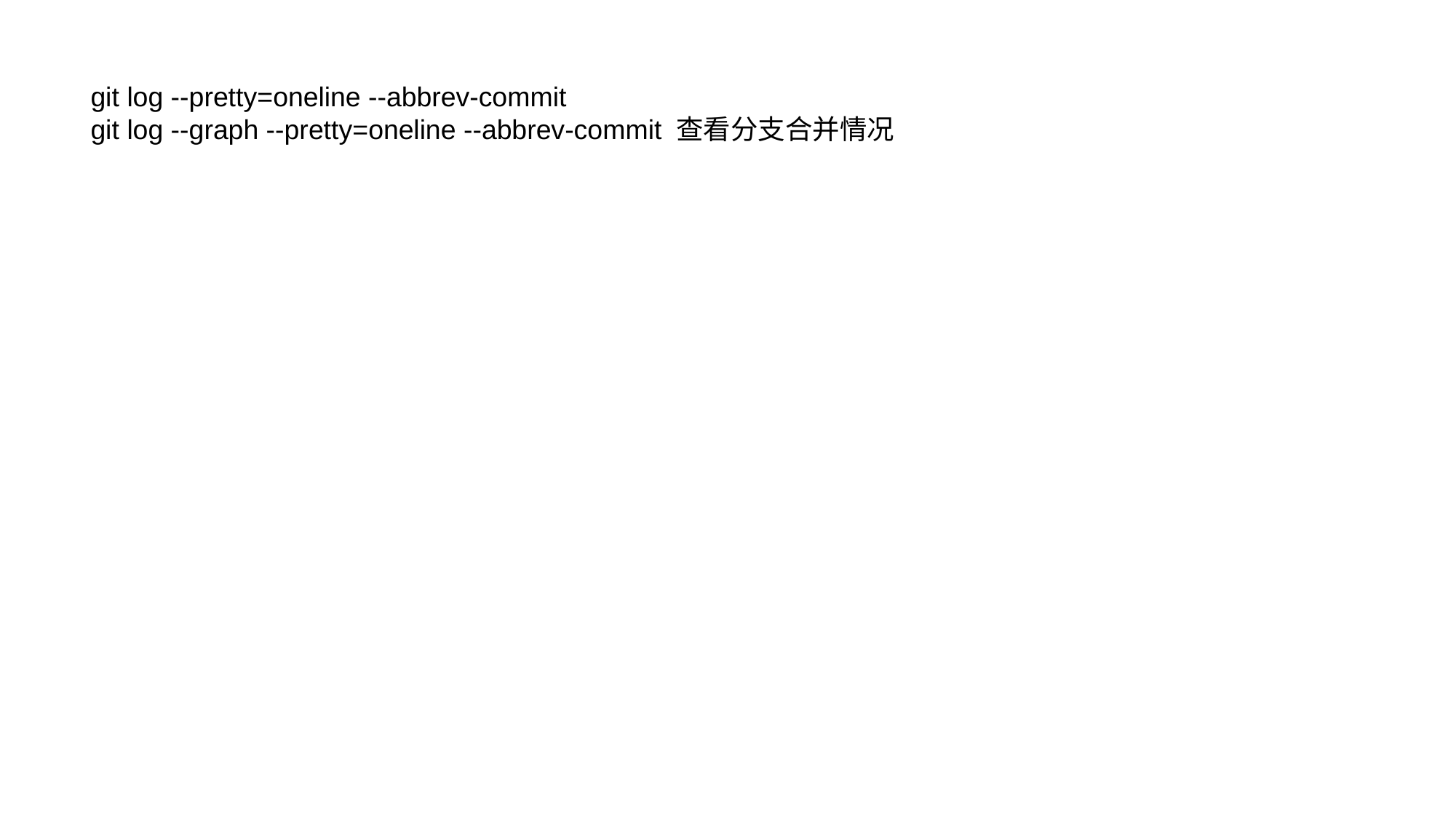

git log --pretty=oneline --abbrev-commit
git log --graph --pretty=oneline --abbrev-commit 查看分支合并情况